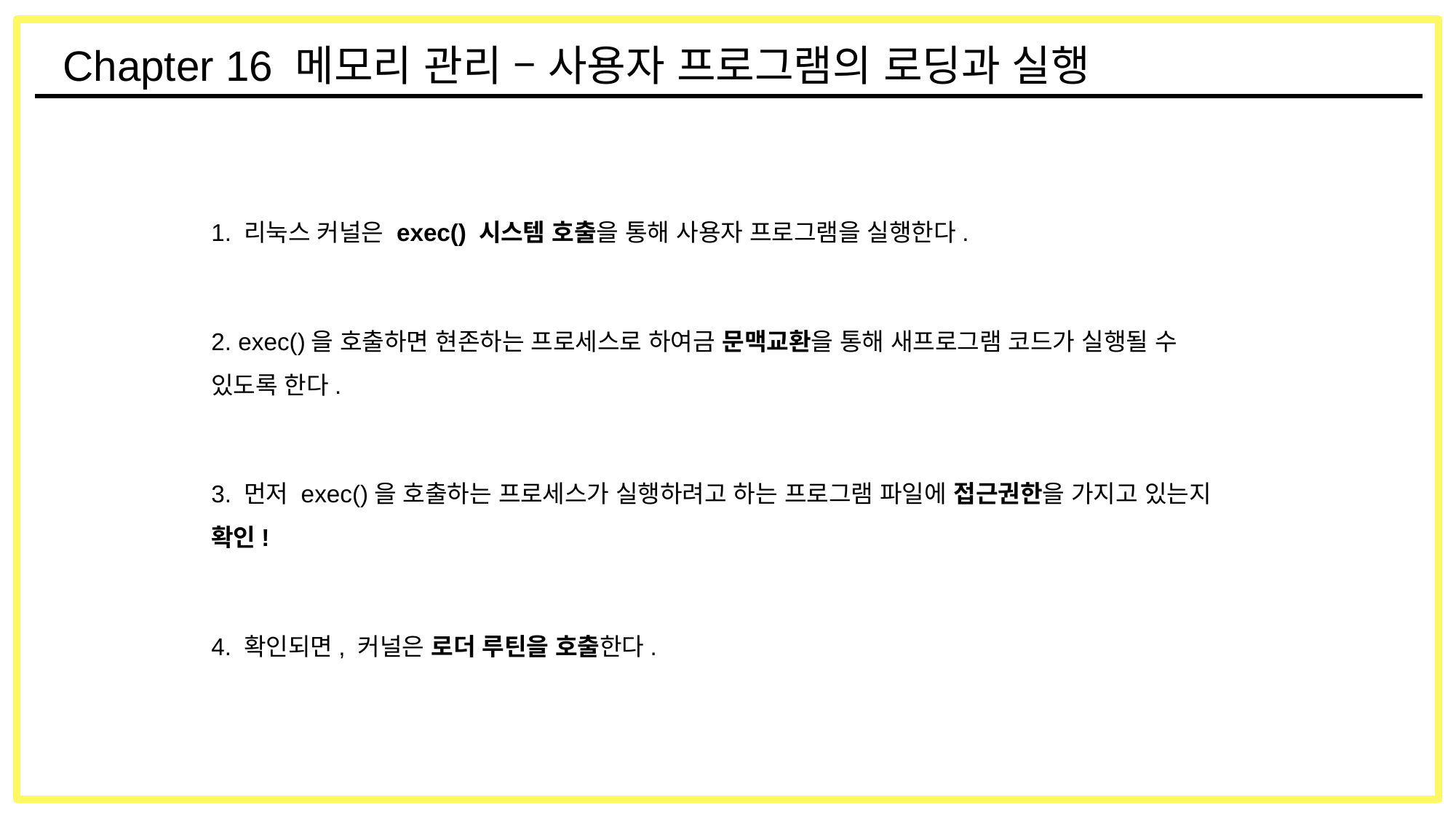

Chapter 16 메모리 관리 – 사용자 프로그램의 로딩과 실행
1. 리눅스 커널은 exec() 시스템 호출을 통해 사용자 프로그램을 실행한다.

2. exec()을 호출하면 현존하는 프로세스로 하여금 문맥교환을 통해 새프로그램 코드가 실행될 수 있도록 한다.

3. 먼저 exec()을 호출하는 프로세스가 실행하려고 하는 프로그램 파일에 접근권한을 가지고 있는지 확인!

4. 확인되면, 커널은 로더 루틴을 호출한다.